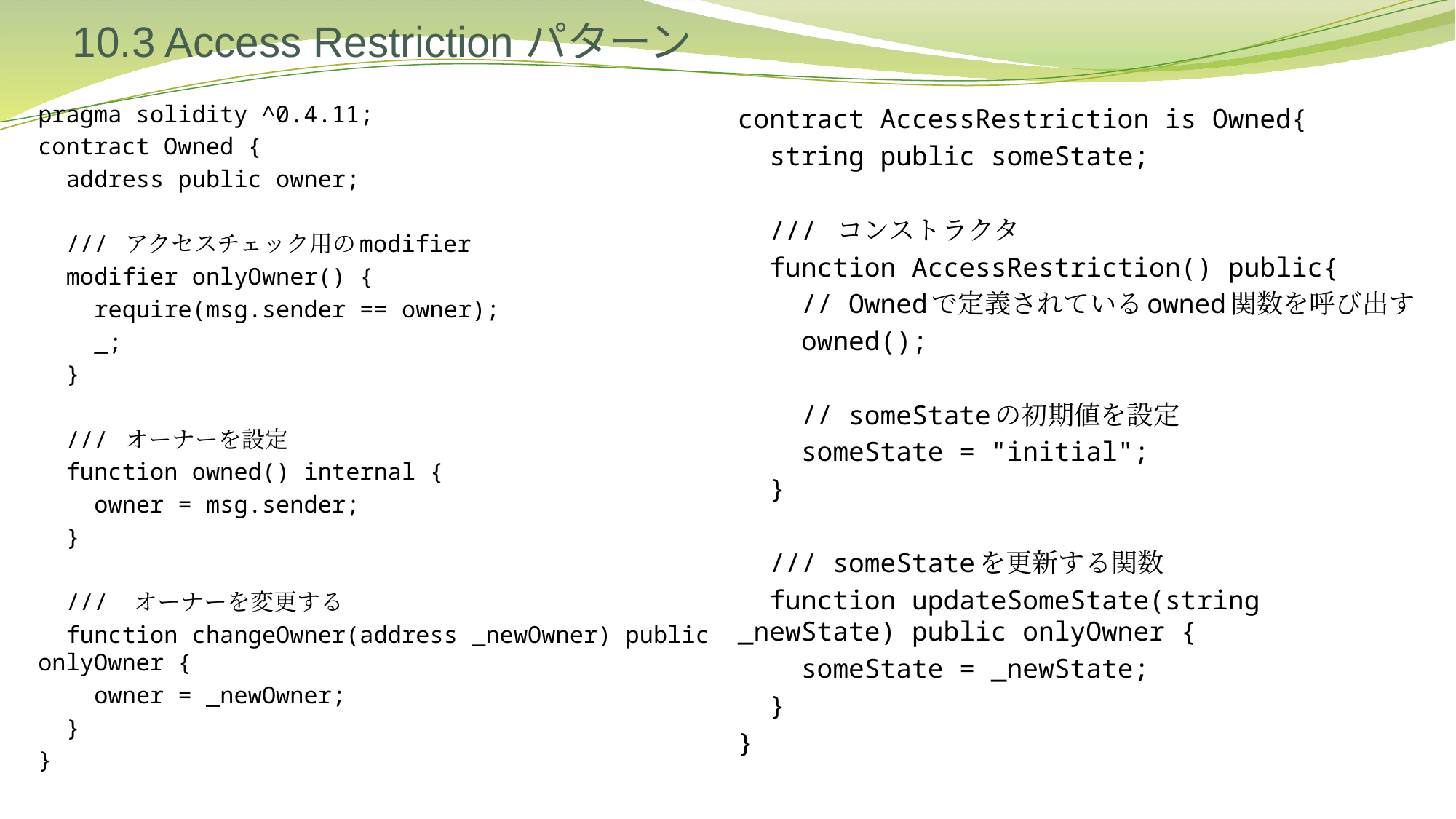

# 10.3 Access Restrictionパターン
pragma solidity ^0.4.11;
contract Owned {
  address public owner;

  /// アクセスチェック用のmodifier
  modifier onlyOwner() {
    require(msg.sender == owner);
    _;
  }

  /// オーナーを設定
  function owned() internal {
    owner = msg.sender;
  }

  ///　オーナーを変更する
  function changeOwner(address _newOwner) public onlyOwner {
    owner = _newOwner;
  }
}

contract AccessRestriction is Owned{
  string public someState;

  /// コンストラクタ
  function AccessRestriction() public{
    // Ownedで定義されているowned関数を呼び出す
    owned();

    // someStateの初期値を設定
    someState = "initial";
  }

  /// someStateを更新する関数
  function updateSomeState(string _newState) public onlyOwner {
    someState = _newState;
  }
}